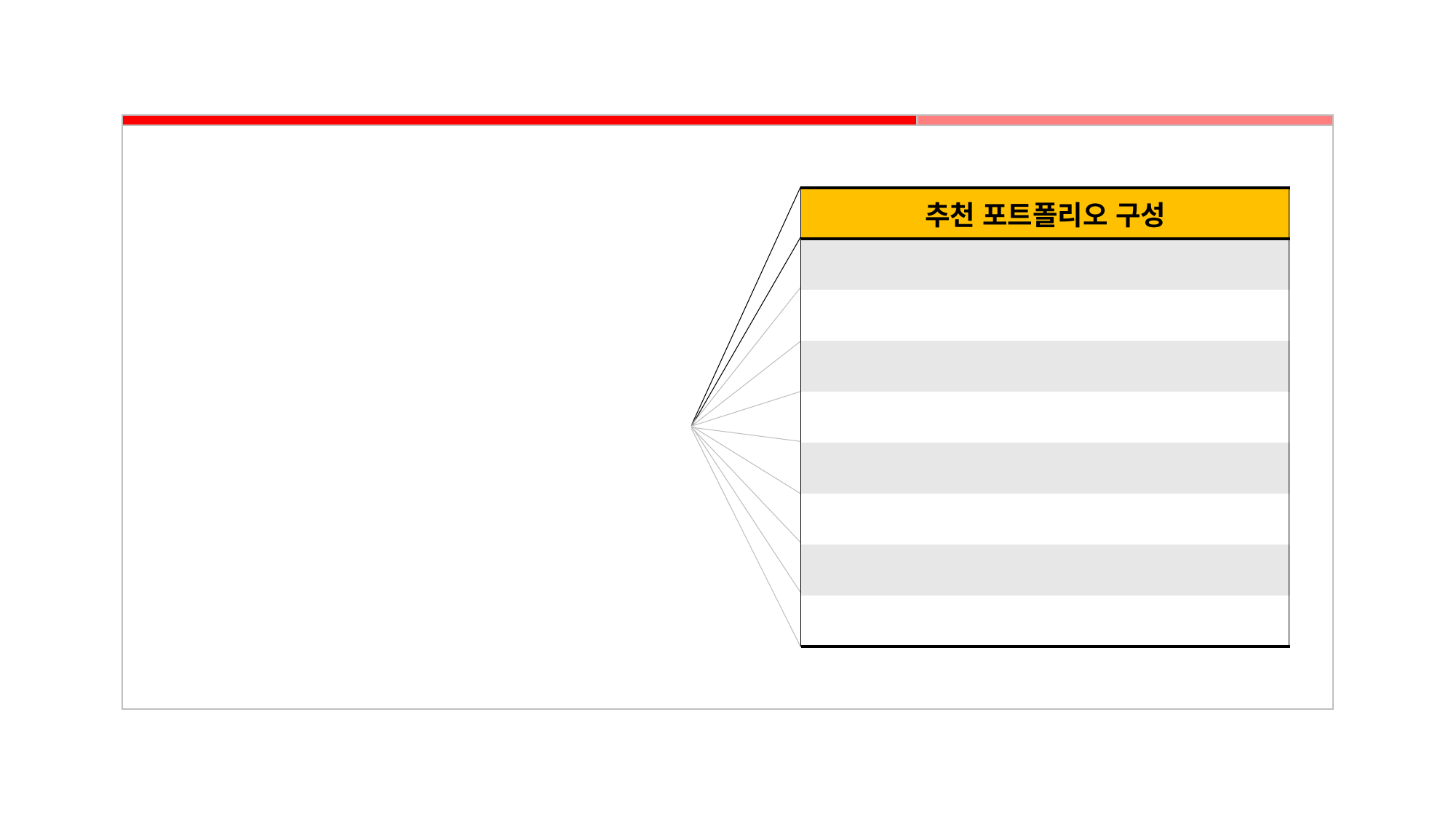

| 추천 포트폴리오 구성 |
| --- |
|  |
|  |
|  |
|  |
|  |
|  |
|  |
|  |